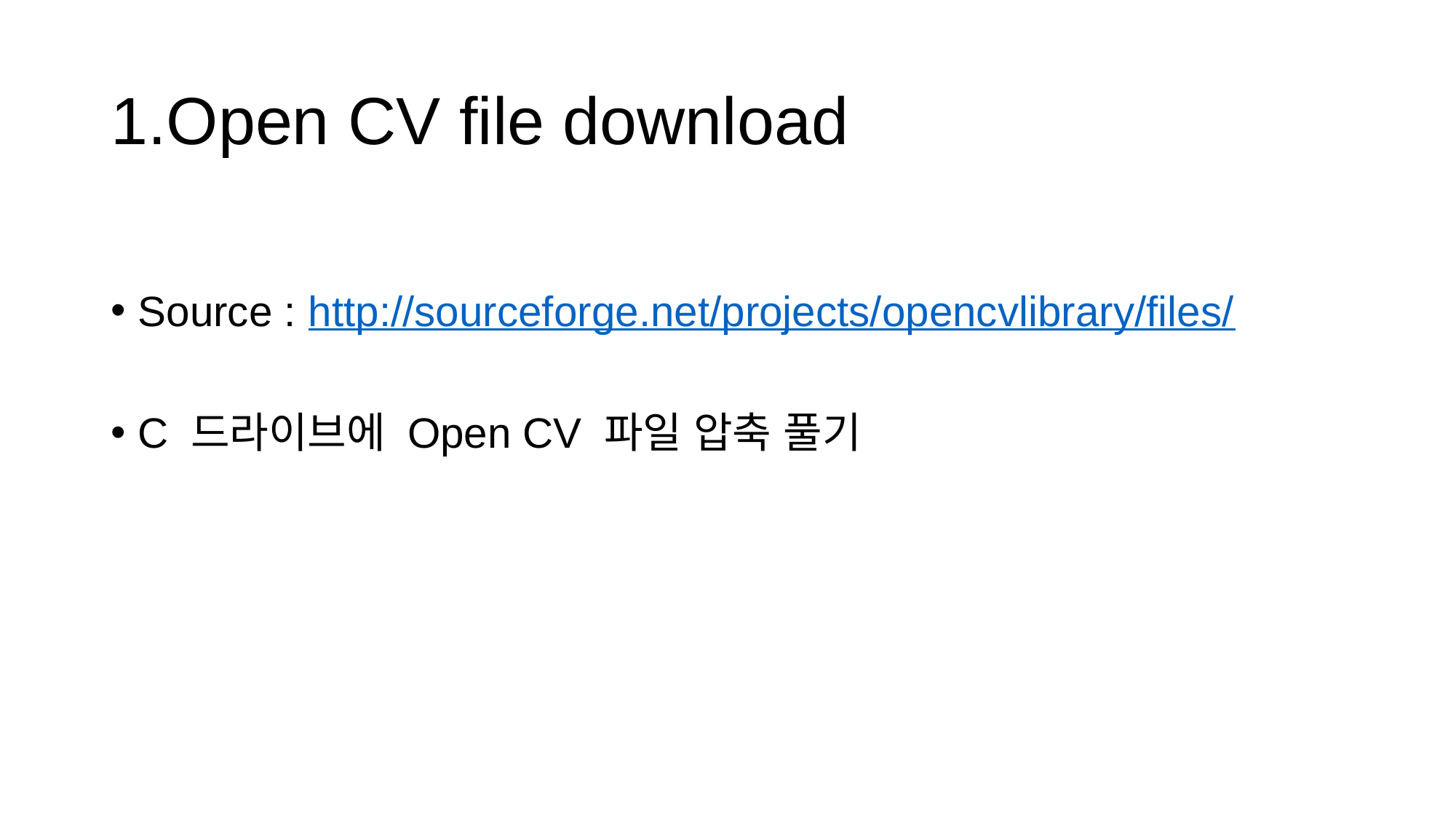

# 1.Open CV file download

Source : http://sourceforge.net/projects/opencvlibrary/files/

C 드라이브에 Open CV 파일 압축 풀기